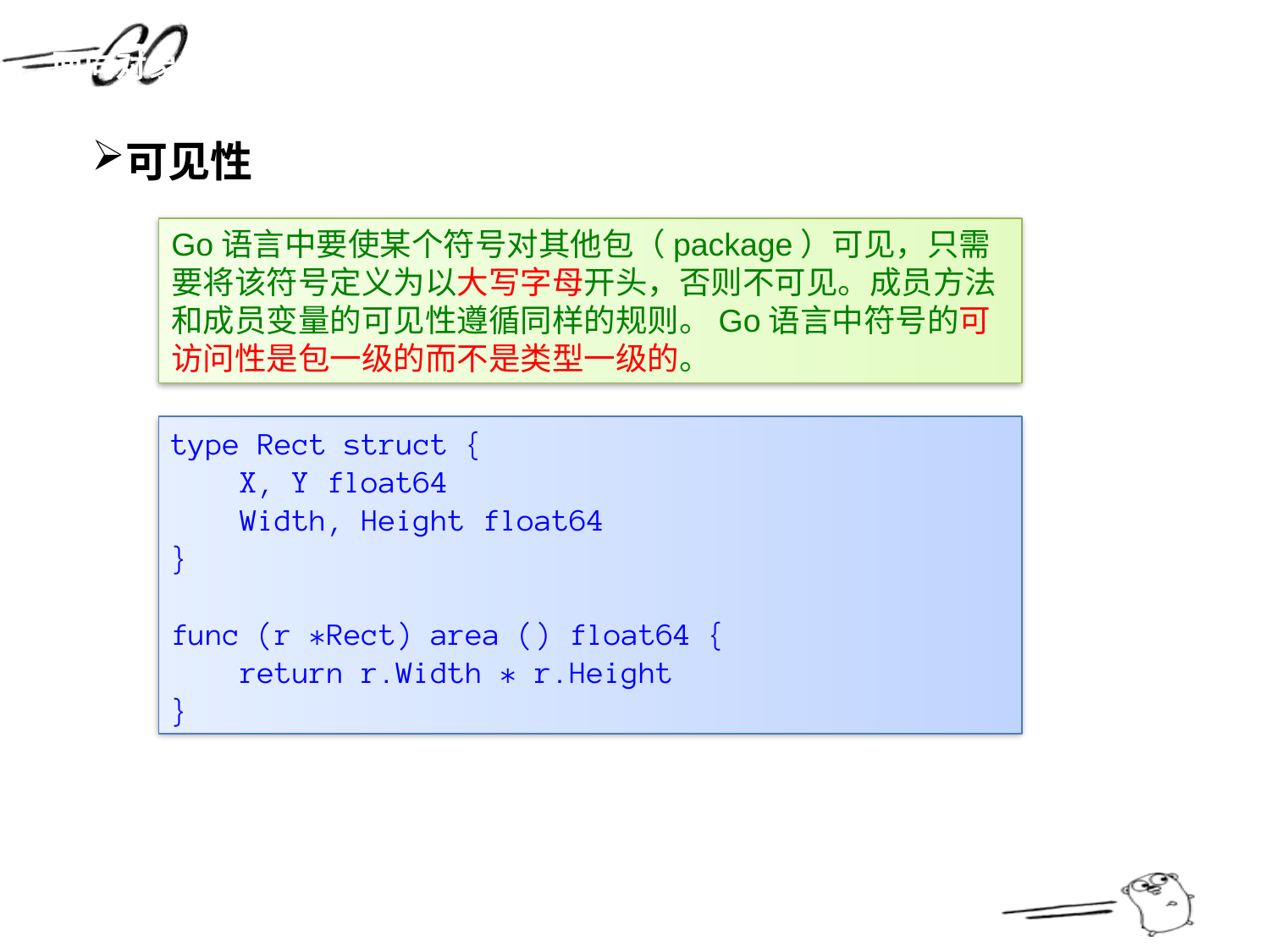

面向对象编程
可见性
Go语言中要使某个符号对其他包（package）可见，只需要将该符号定义为以大写字母开头，否则不可见。成员方法和成员变量的可见性遵循同样的规则。Go语言中符号的可访问性是包一级的而不是类型一级的。
type Rect struct {
    X, Y float64
    Width, Height float64
}

func (r *Rect) area () float64 {
    return r.Width * r.Height
}
28